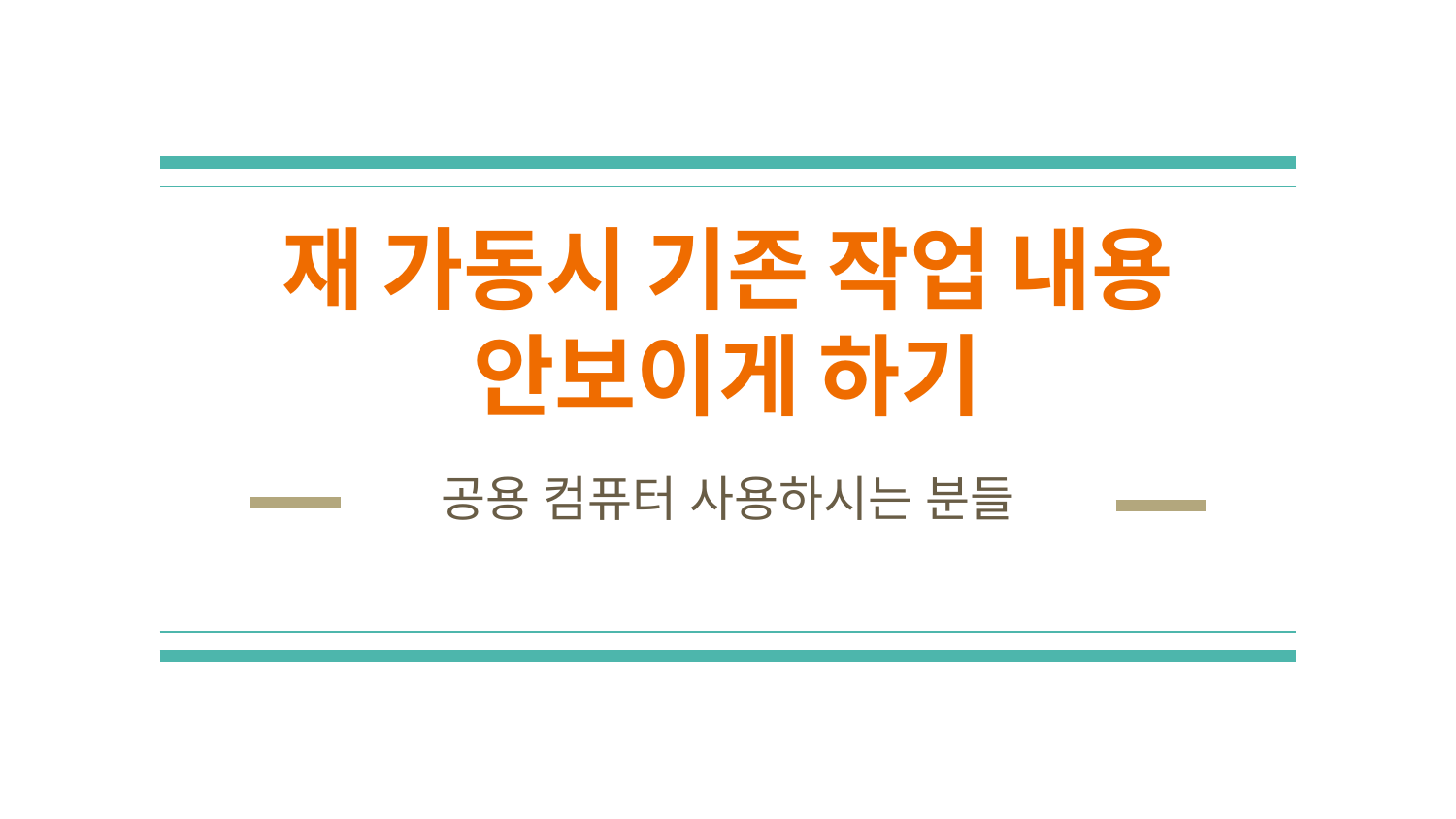

# 재 가동시 기존 작업 내용 안보이게 하기
공용 컴퓨터 사용하시는 분들